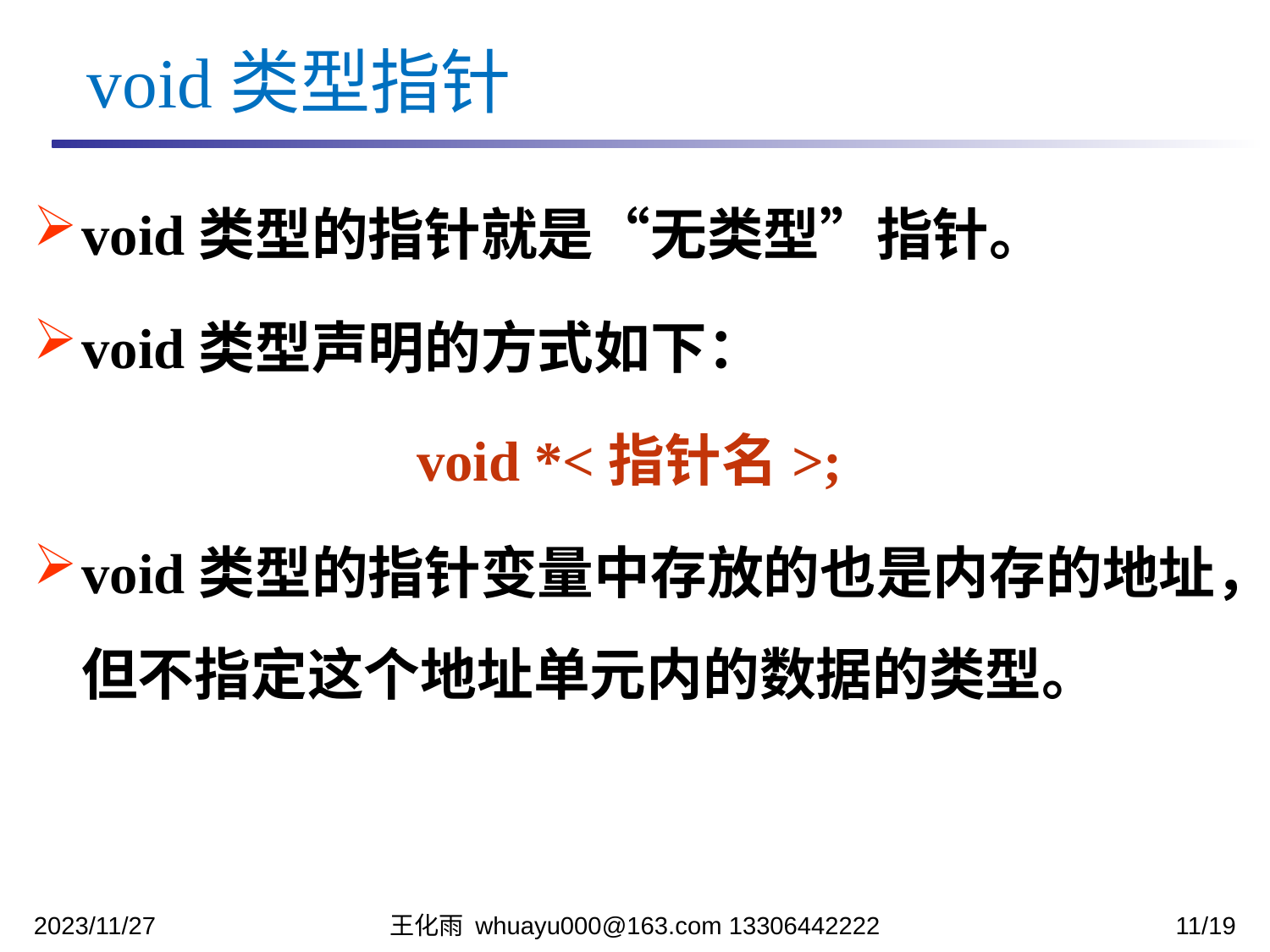

void类型指针
void类型的指针就是“无类型”指针。
void类型声明的方式如下：
void *<指针名>;
void类型的指针变量中存放的也是内存的地址，但不指定这个地址单元内的数据的类型。
2023/11/27
王化雨 whuayu000@163.com 13306442222
11/19